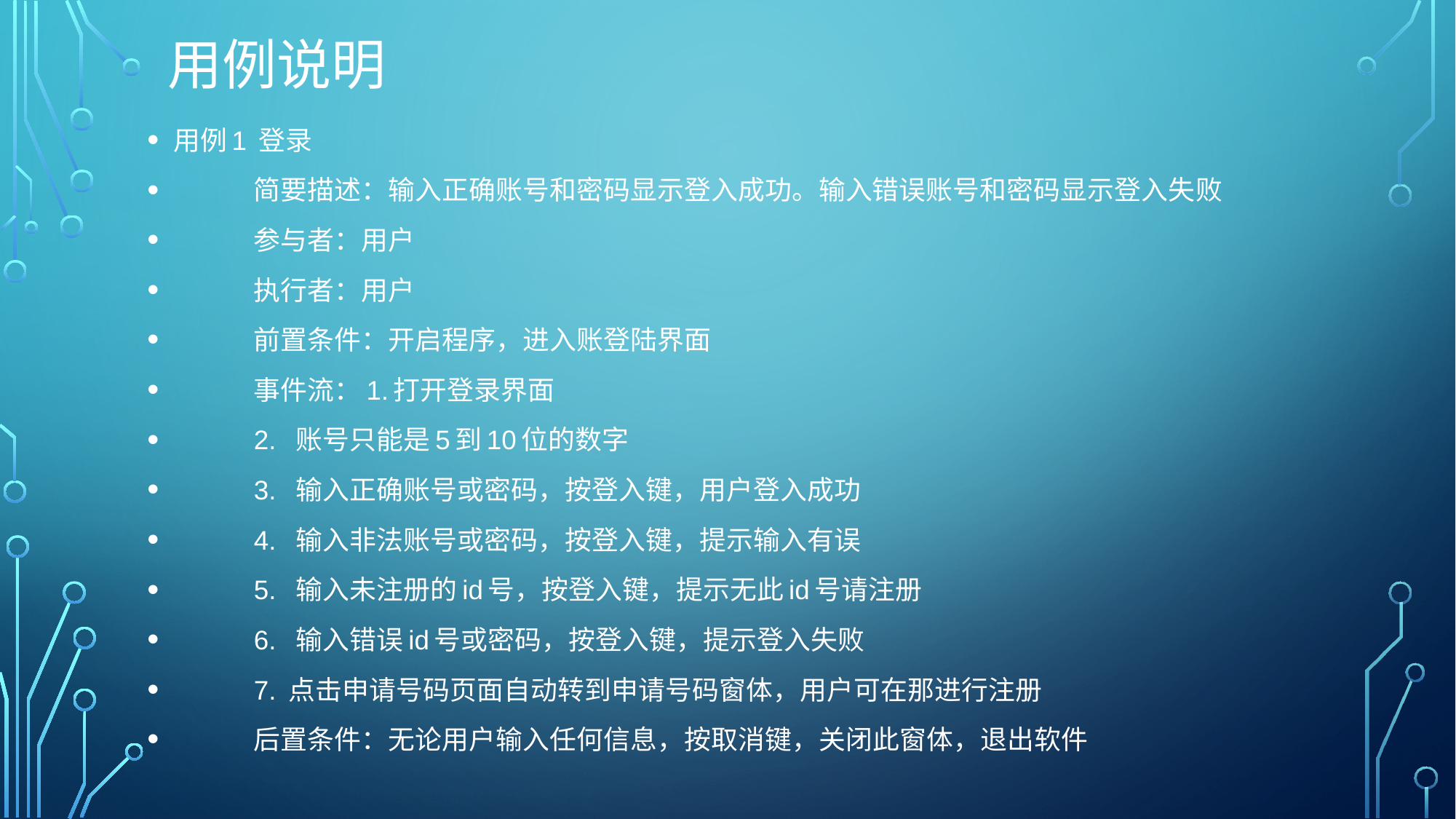

# 用例说明
用例1 登录
	简要描述：输入正确账号和密码显示登入成功。输入错误账号和密码显示登入失败
	参与者：用户
	执行者：用户
	前置条件：开启程序，进入账登陆界面
	事件流：1.打开登录界面
		2.  账号只能是5到10位的数字
		3.  输入正确账号或密码，按登入键，用户登入成功
		4.  输入非法账号或密码，按登入键，提示输入有误
		5.  输入未注册的id号，按登入键，提示无此id号请注册
		6.  输入错误id号或密码，按登入键，提示登入失败
		7. 点击申请号码页面自动转到申请号码窗体，用户可在那进行注册
	后置条件：无论用户输入任何信息，按取消键，关闭此窗体，退出软件